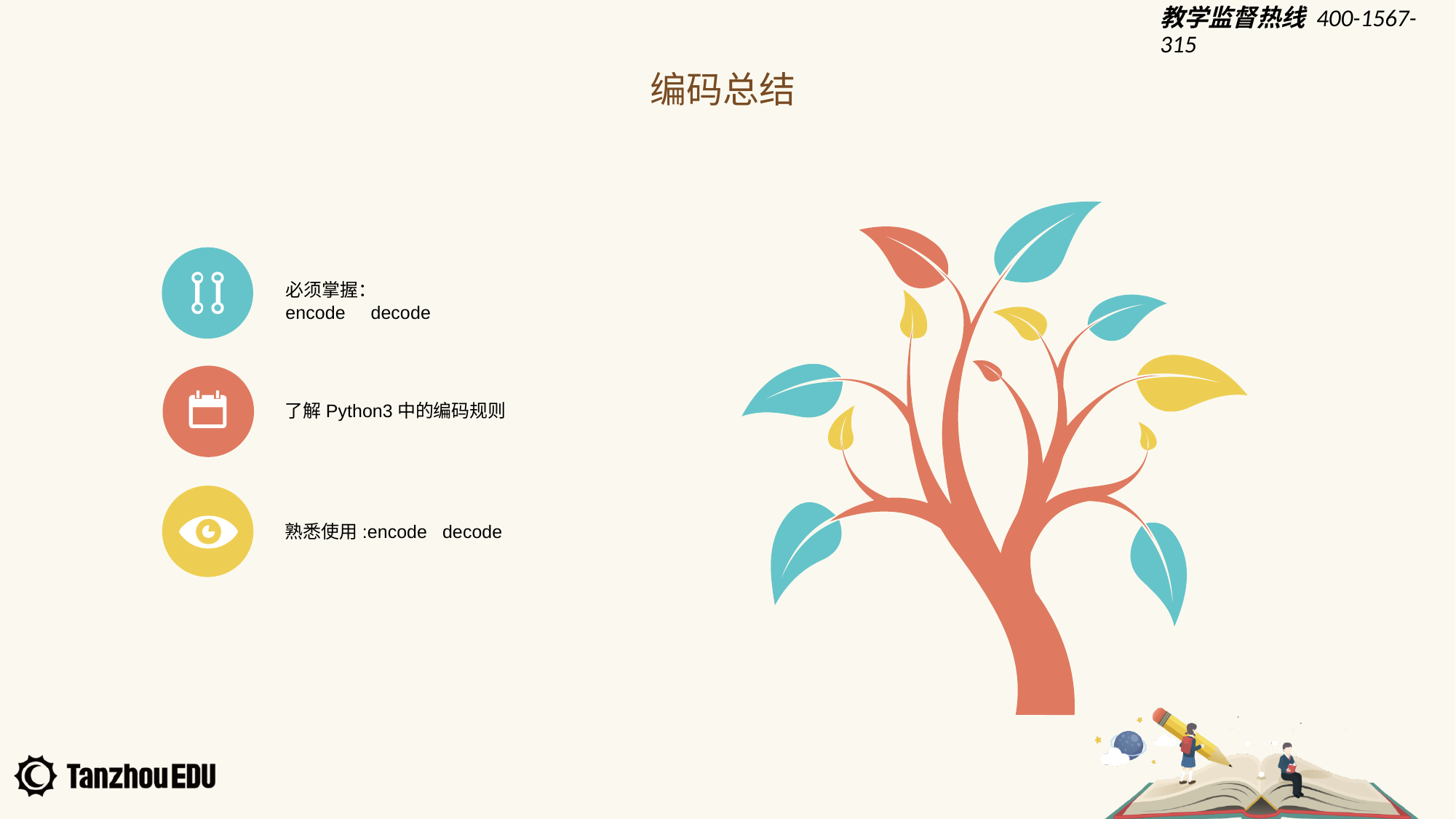

编码总结

必须掌握：
encode     decode

了解Python3中的编码规则

熟悉使用:encode   decode